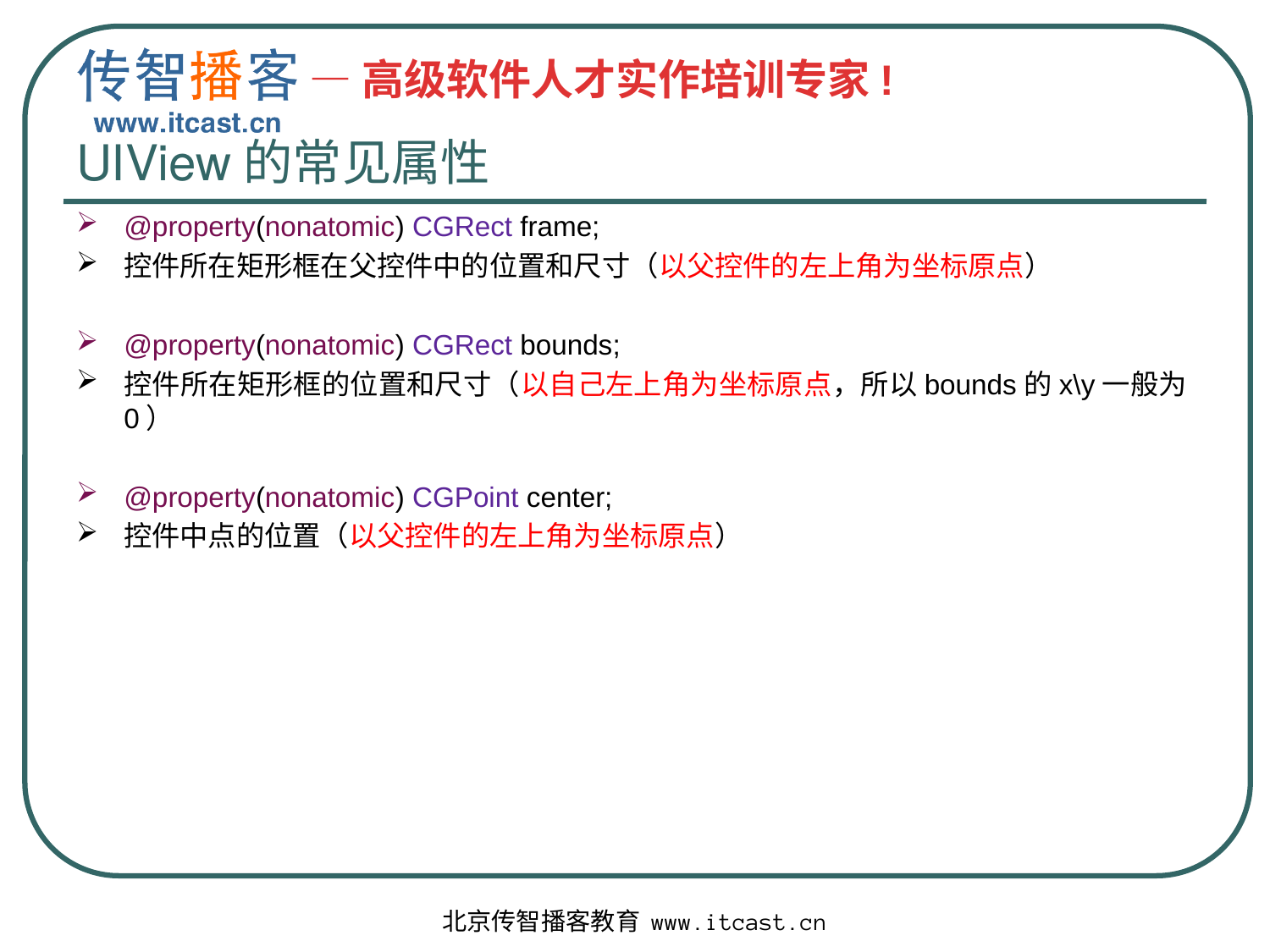

# UIView的常见属性
@property(nonatomic) CGRect frame;
控件所在矩形框在父控件中的位置和尺寸（以父控件的左上角为坐标原点）

@property(nonatomic) CGRect bounds;
控件所在矩形框的位置和尺寸（以自己左上角为坐标原点，所以bounds的x\y一般为0）

@property(nonatomic) CGPoint center;
控件中点的位置（以父控件的左上角为坐标原点）